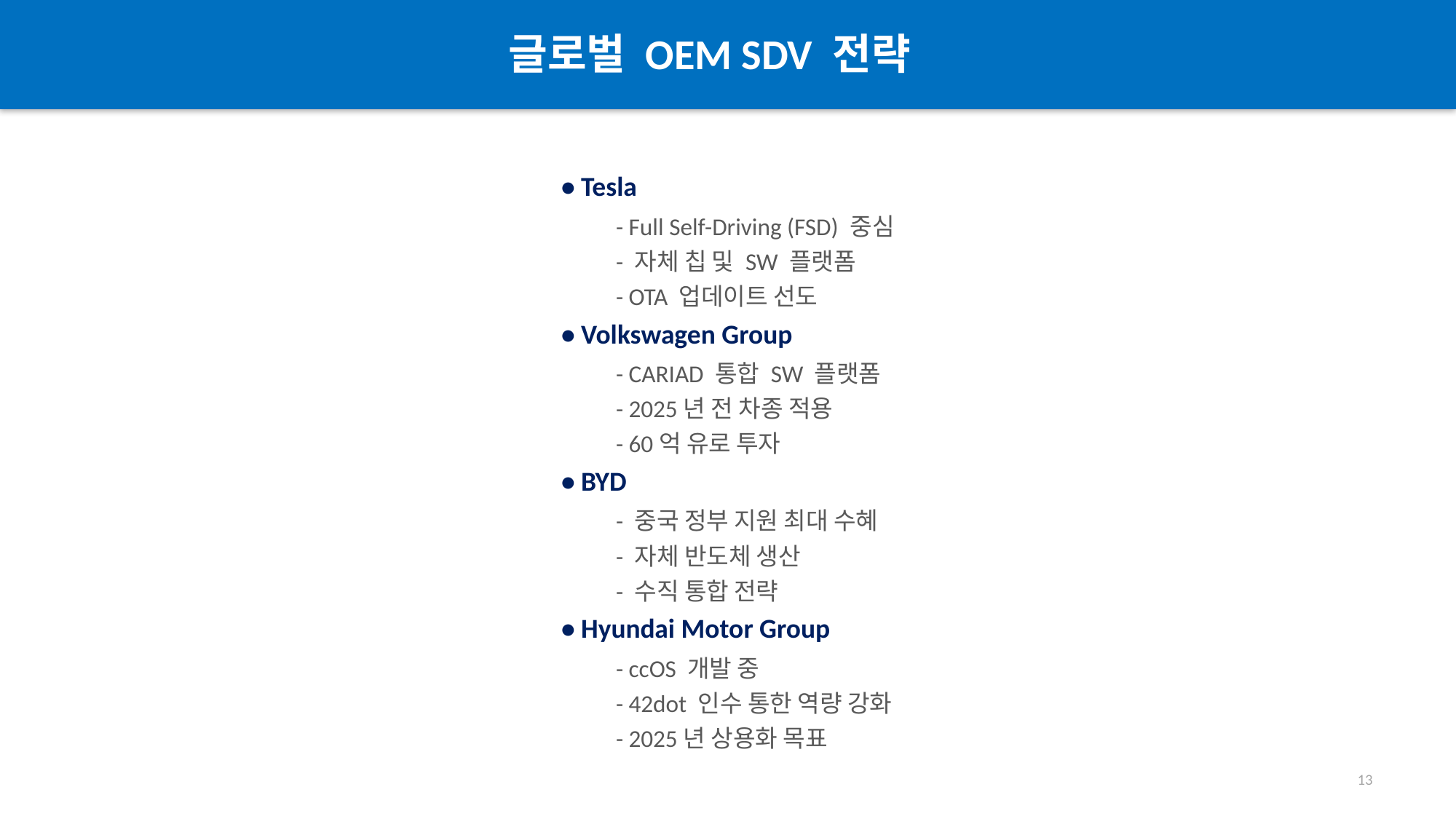

글로벌 OEM SDV 전략
#
• Tesla
- Full Self-Driving (FSD) 중심
- 자체 칩 및 SW 플랫폼
- OTA 업데이트 선도
• Volkswagen Group
- CARIAD 통합 SW 플랫폼
- 2025년 전 차종 적용
- 60억 유로 투자
• BYD
- 중국 정부 지원 최대 수혜
- 자체 반도체 생산
- 수직 통합 전략
• Hyundai Motor Group
- ccOS 개발 중
- 42dot 인수 통한 역량 강화
- 2025년 상용화 목표
13